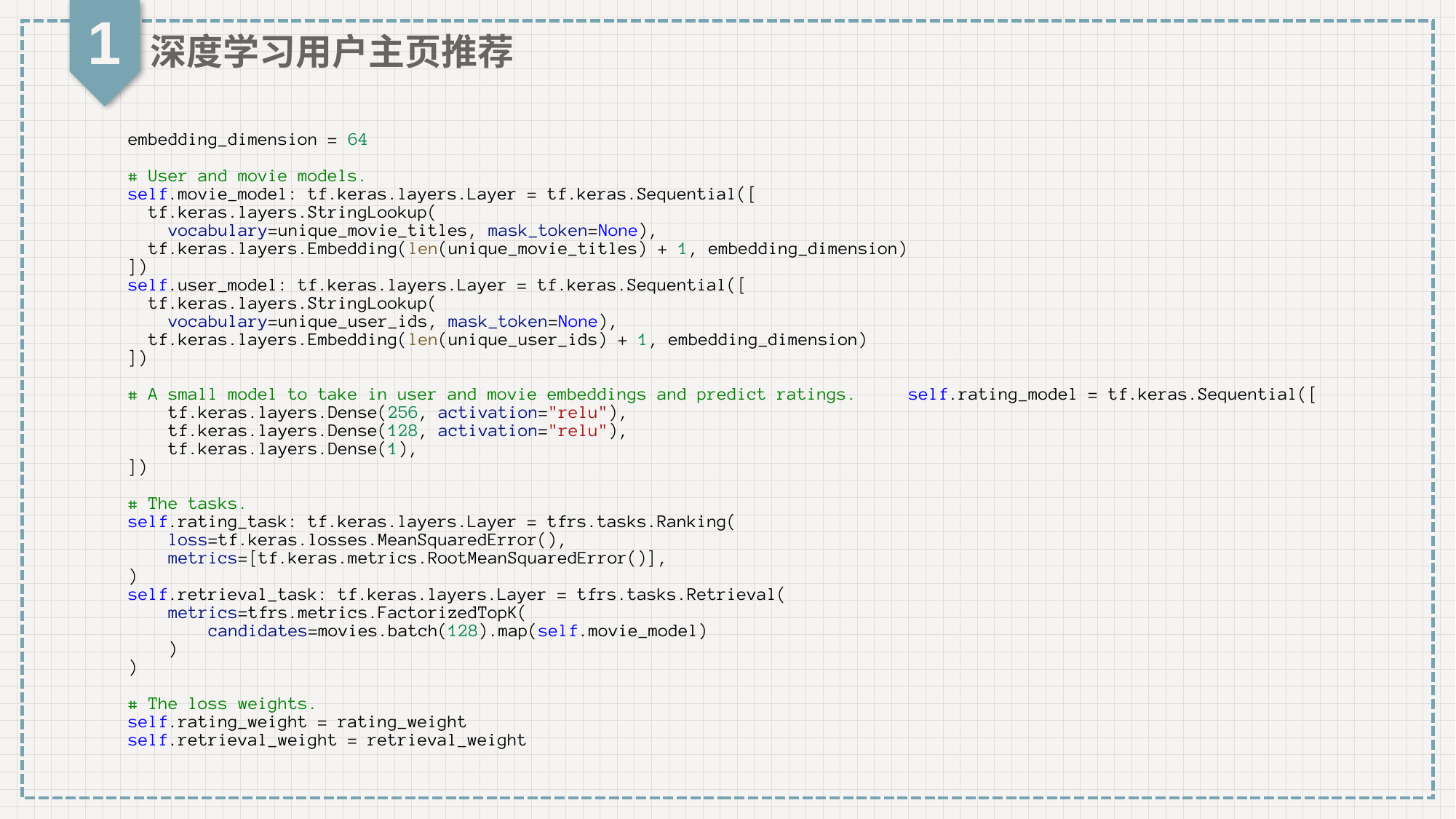

1
深度学习用户主页推荐
    embedding_dimension = 64
    # User and movie models.
    self.movie_model: tf.keras.layers.Layer = tf.keras.Sequential([
      tf.keras.layers.StringLookup(
        vocabulary=unique_movie_titles, mask_token=None),
      tf.keras.layers.Embedding(len(unique_movie_titles) + 1, embedding_dimension)
    ])
    self.user_model: tf.keras.layers.Layer = tf.keras.Sequential([
      tf.keras.layers.StringLookup(
        vocabulary=unique_user_ids, mask_token=None),
      tf.keras.layers.Embedding(len(unique_user_ids) + 1, embedding_dimension)
    ])
    # A small model to take in user and movie embeddings and predict ratings.     self.rating_model = tf.keras.Sequential([
        tf.keras.layers.Dense(256, activation="relu"),
        tf.keras.layers.Dense(128, activation="relu"),
        tf.keras.layers.Dense(1),
    ])
    # The tasks.
    self.rating_task: tf.keras.layers.Layer = tfrs.tasks.Ranking(
        loss=tf.keras.losses.MeanSquaredError(),
        metrics=[tf.keras.metrics.RootMeanSquaredError()],
    )
    self.retrieval_task: tf.keras.layers.Layer = tfrs.tasks.Retrieval(
        metrics=tfrs.metrics.FactorizedTopK(
            candidates=movies.batch(128).map(self.movie_model)
        )
    )
    # The loss weights.
    self.rating_weight = rating_weight
    self.retrieval_weight = retrieval_weight